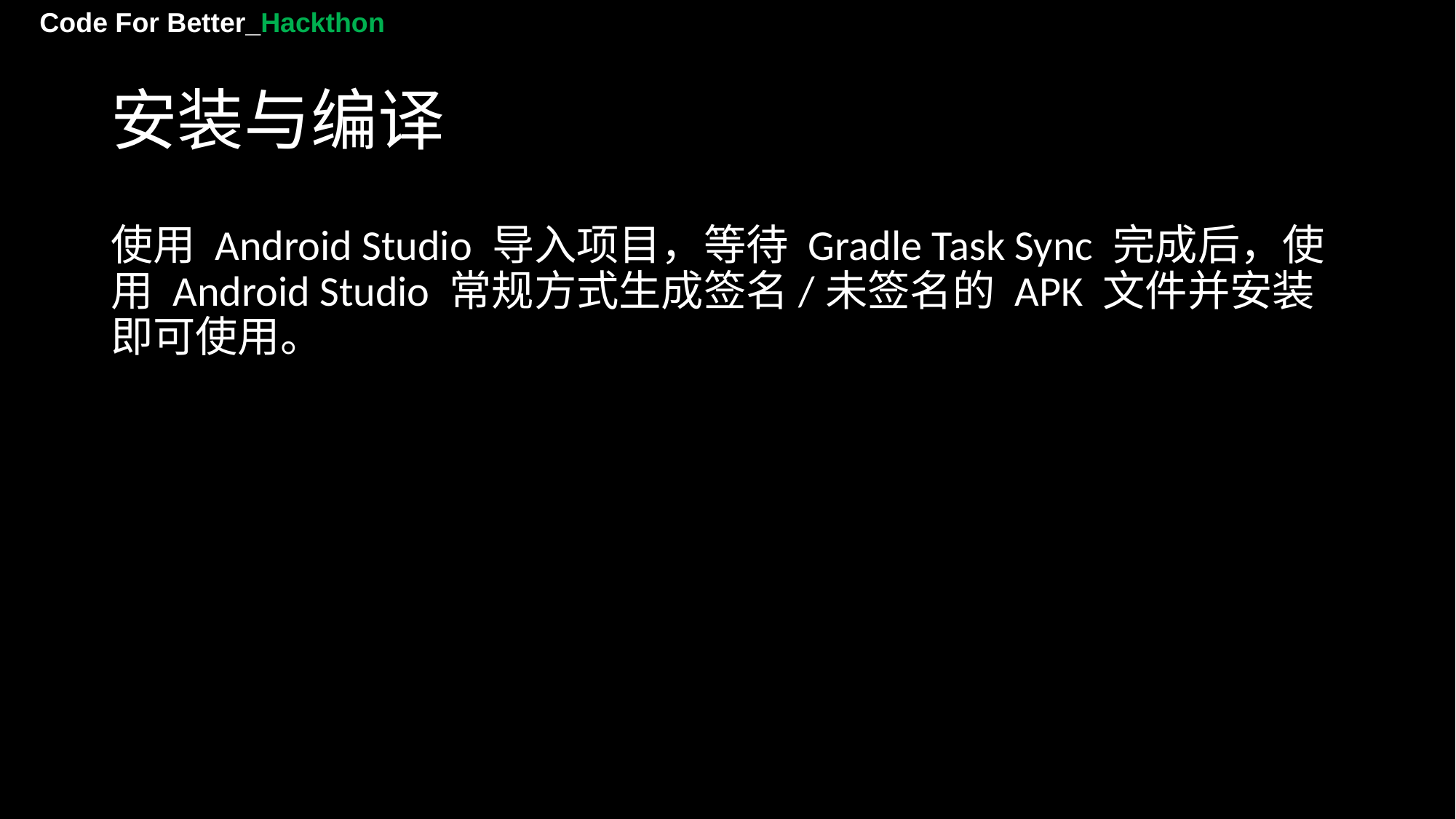

Code For Better_Hackthon
# 安装与编译
使用 Android Studio 导入项目，等待 Gradle Task Sync 完成后，使用 Android Studio 常规方式生成签名/未签名的 APK 文件并安装即可使用。